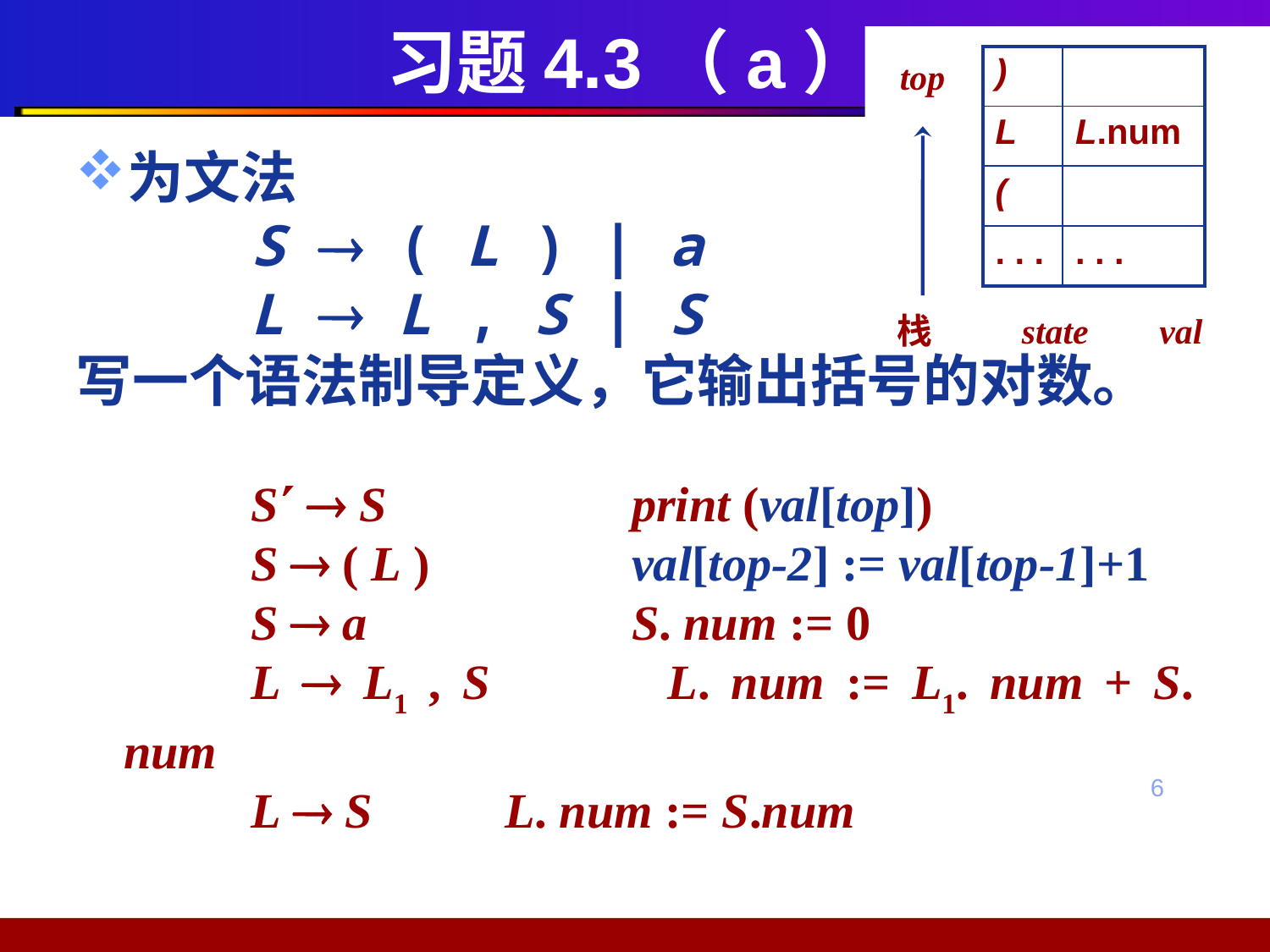

# 习题4.3（a）

| ) |  |
| --- | --- |
| L | L.num |
| ( |  |
| . . . | . . . |
top

为文法
		S → ( L ) | a
		L → L , S | S
写一个语法制导定义，它输出括号的对数。

		S′ → S		print (val[top])
		S → ( L )		val[top-2] := val[top-1]+1
		S → a			S. num := 0
		L → L1 , S		L. num := L1. num + S. num
		L → S		L. num := S.num

栈          state        val
6